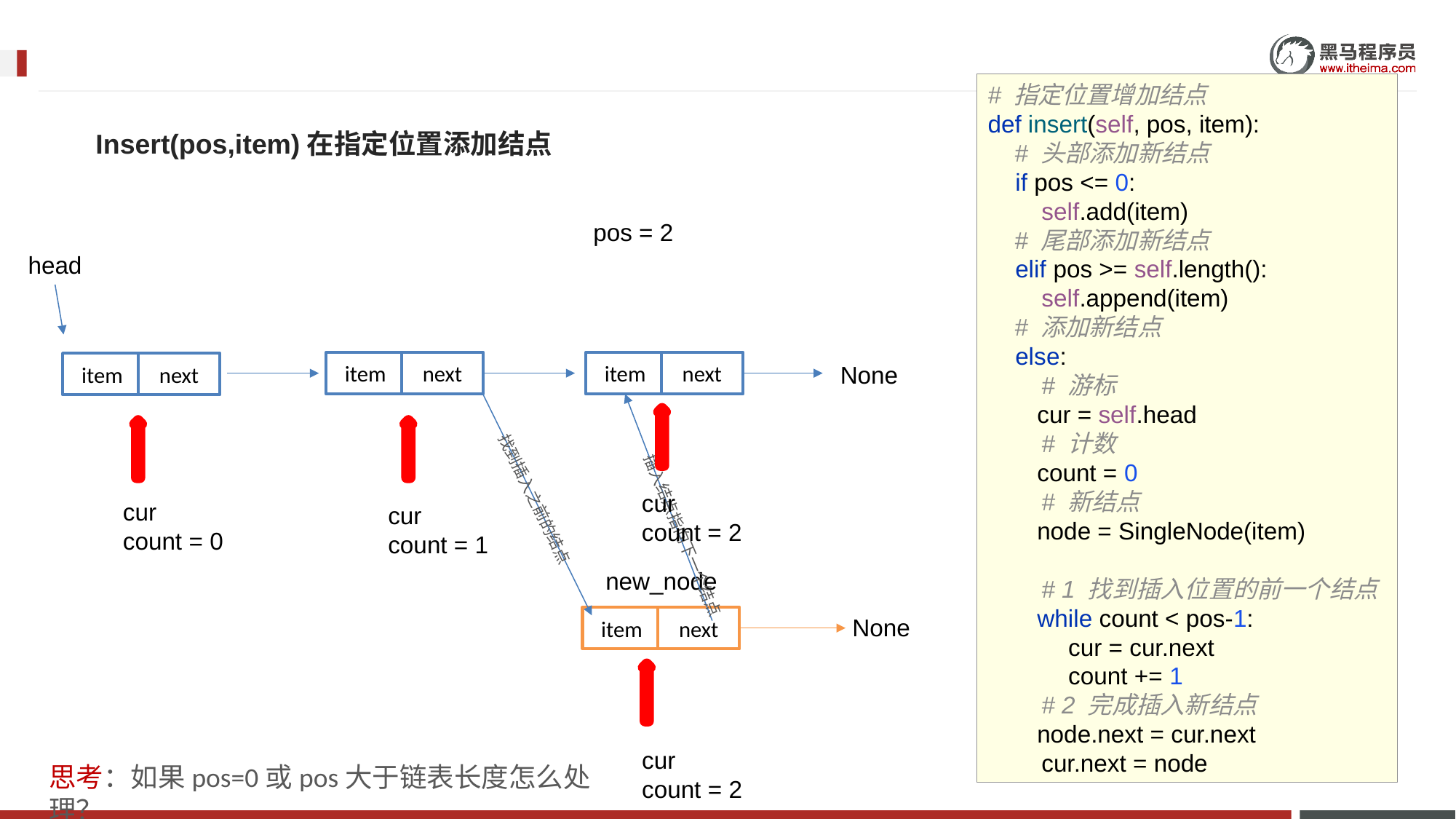

# 指定位置增加结点 def insert(self, pos, item): # 头部添加新结点 if pos <= 0: self.add(item) # 尾部添加新结点 elif pos >= self.length(): self.append(item) # 添加新结点 else: # 游标 cur = self.head # 计数 count = 0 # 新结点 node = SingleNode(item) # 1 找到插入位置的前一个结点 while count < pos-1: cur = cur.next count += 1 # 2 完成插入新结点 node.next = cur.next cur.next = node
Insert(pos,item)在指定位置添加结点
pos = 2
head
next
next
item
item
next
item
None

插入结点指向下一个结点
cur
count = 2

cur
count = 0
cur
count = 1

找到插入之前的结点
new_node
next
None
item

cur
count = 2

思考：如果pos=0或pos大于链表长度怎么处理？